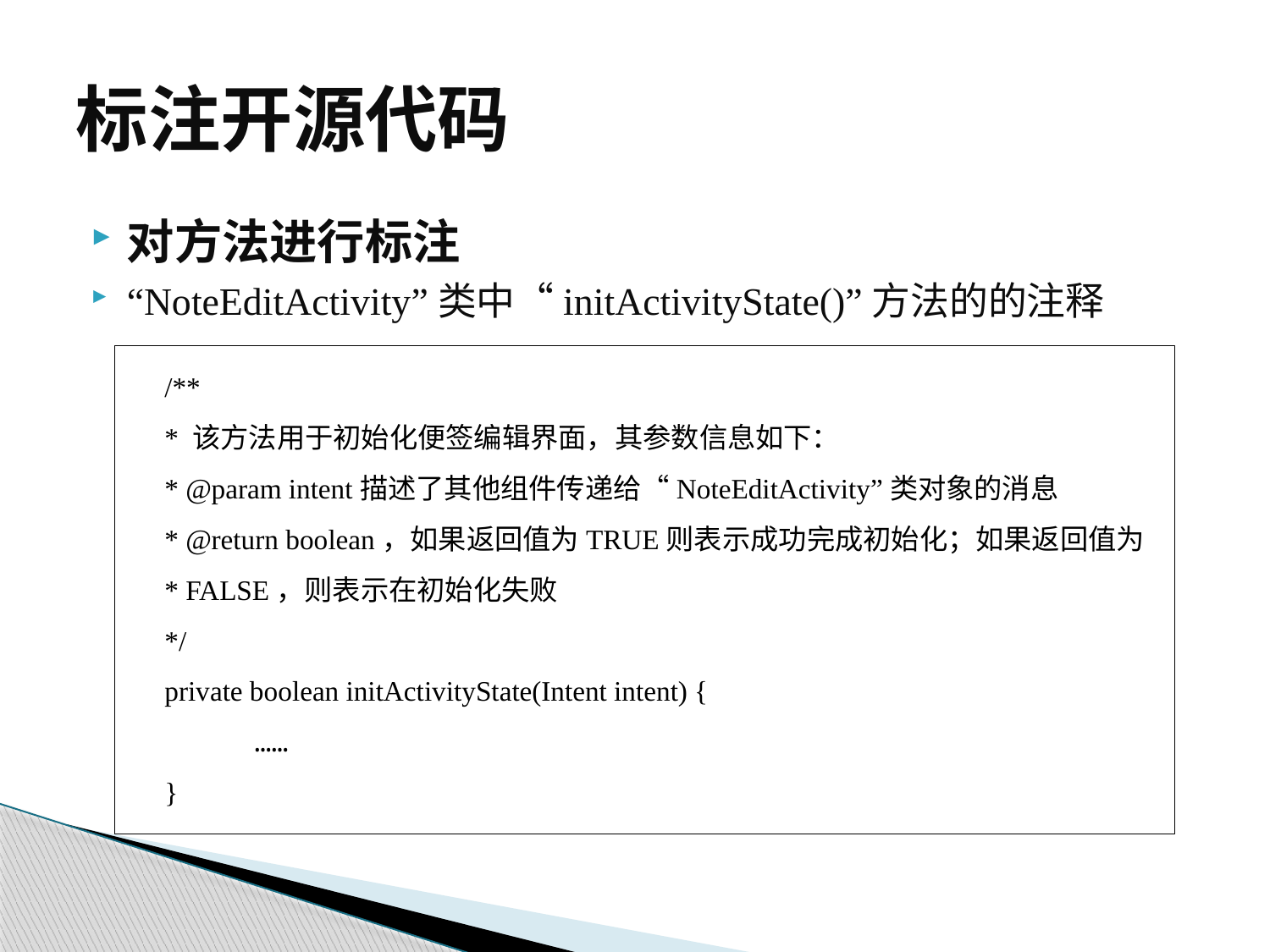

# 标注开源代码
对方法进行标注
“NoteEditActivity”类中“initActivityState()”方法的的注释
/**
* 该方法用于初始化便签编辑界面，其参数信息如下：
* @param intent描述了其他组件传递给“NoteEditActivity”类对象的消息
* @return boolean，如果返回值为TRUE则表示成功完成初始化；如果返回值为
* FALSE，则表示在初始化失败
*/
private boolean initActivityState(Intent intent) {
	……
}